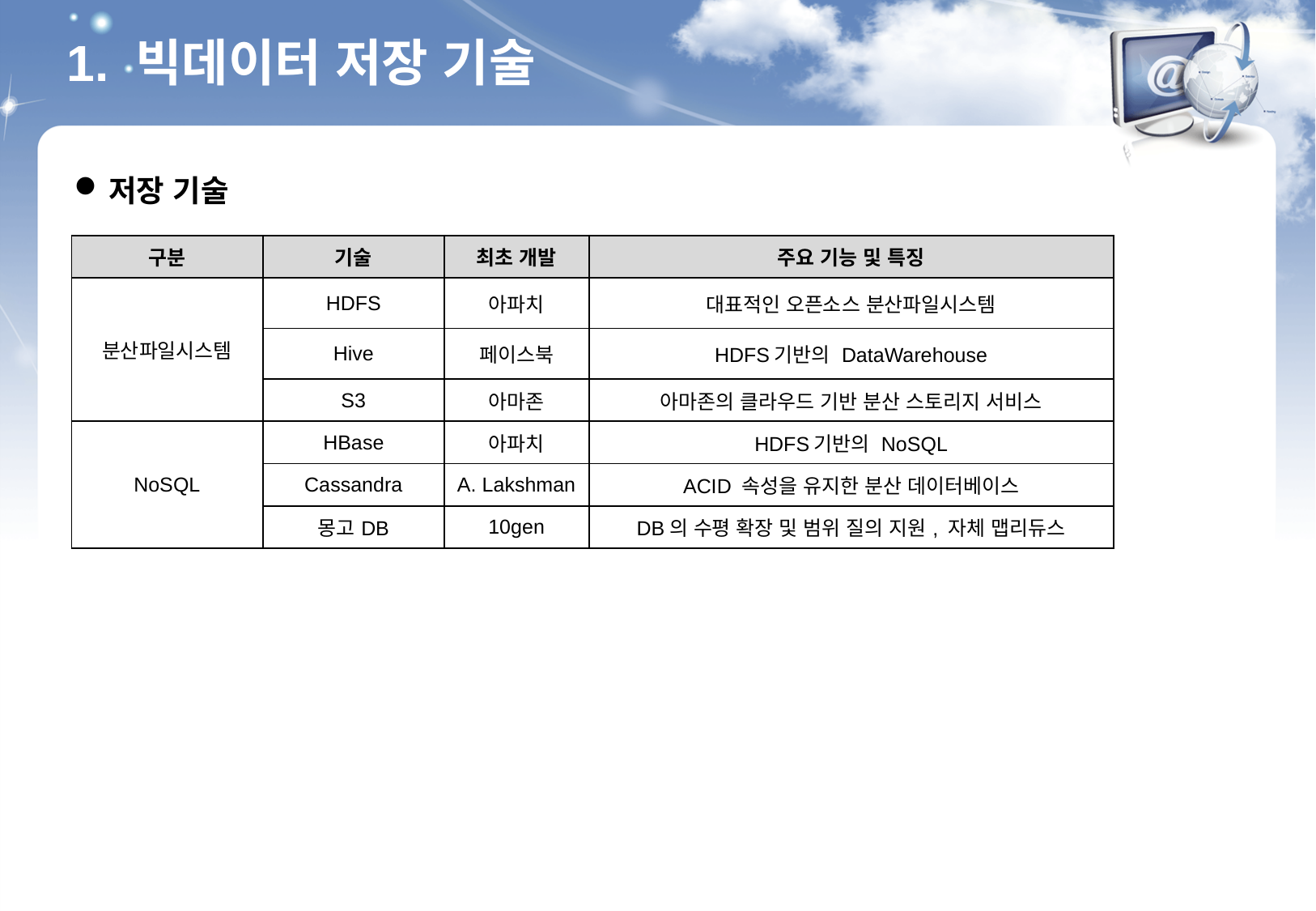

1. 빅데이터 저장 기술
저장 기술
| 구분 | 기술 | 최초 개발 | 주요 기능 및 특징 |
| --- | --- | --- | --- |
| 분산파일시스템 | HDFS | 아파치 | 대표적인 오픈소스 분산파일시스템 |
|  | Hive | 페이스북 | HDFS기반의 DataWarehouse |
|  | S3 | 아마존 | 아마존의 클라우드 기반 분산 스토리지 서비스 |
| NoSQL | HBase | 아파치 | HDFS기반의 NoSQL |
|  | Cassandra | A. Lakshman | ACID 속성을 유지한 분산 데이터베이스 |
|  | 몽고DB | 10gen | DB의 수평 확장 및 범위 질의 지원, 자체 맵리듀스 |